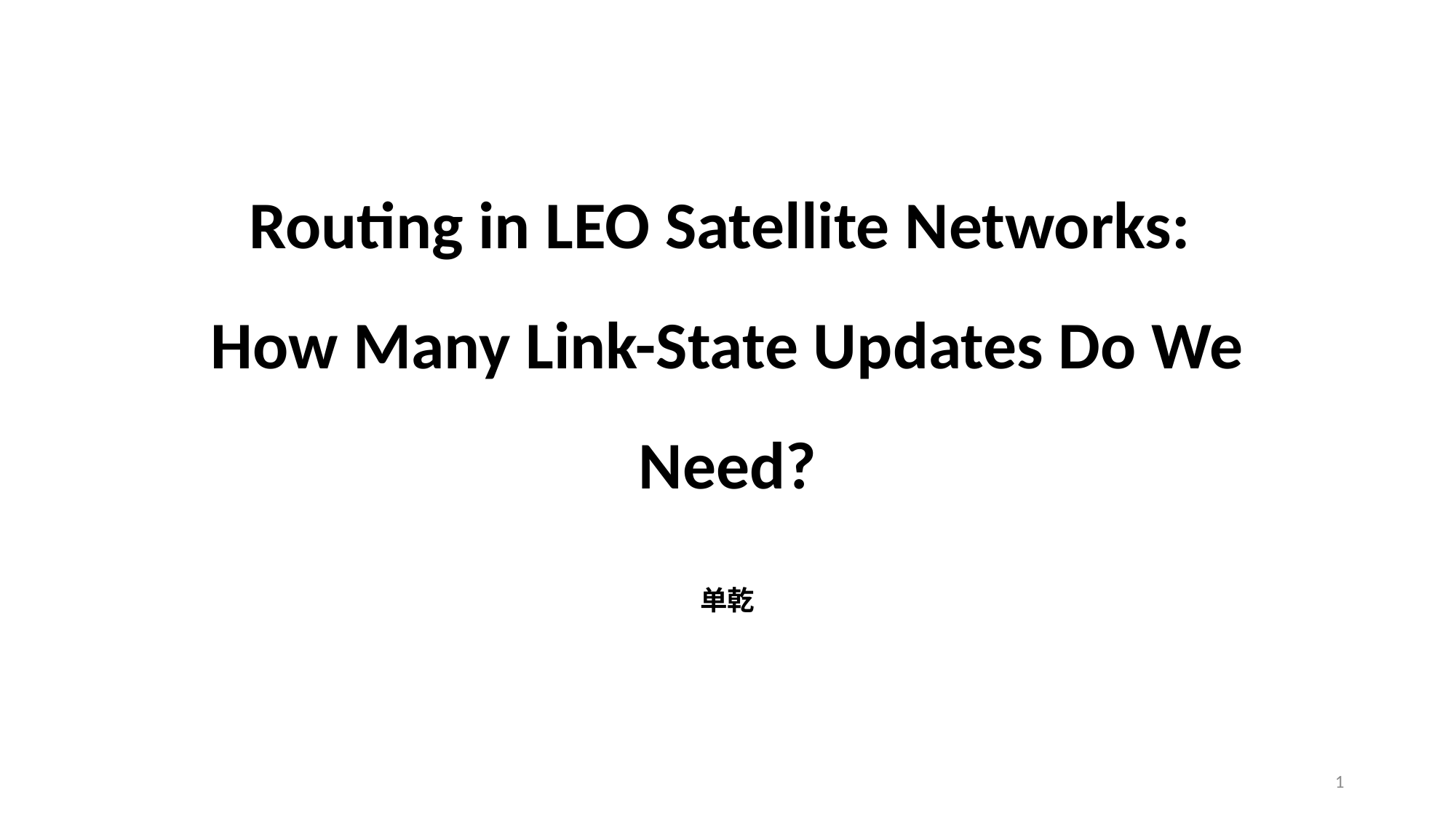

Routing in LEO Satellite Networks:
How Many Link-State Updates Do We Need?

单乾
1